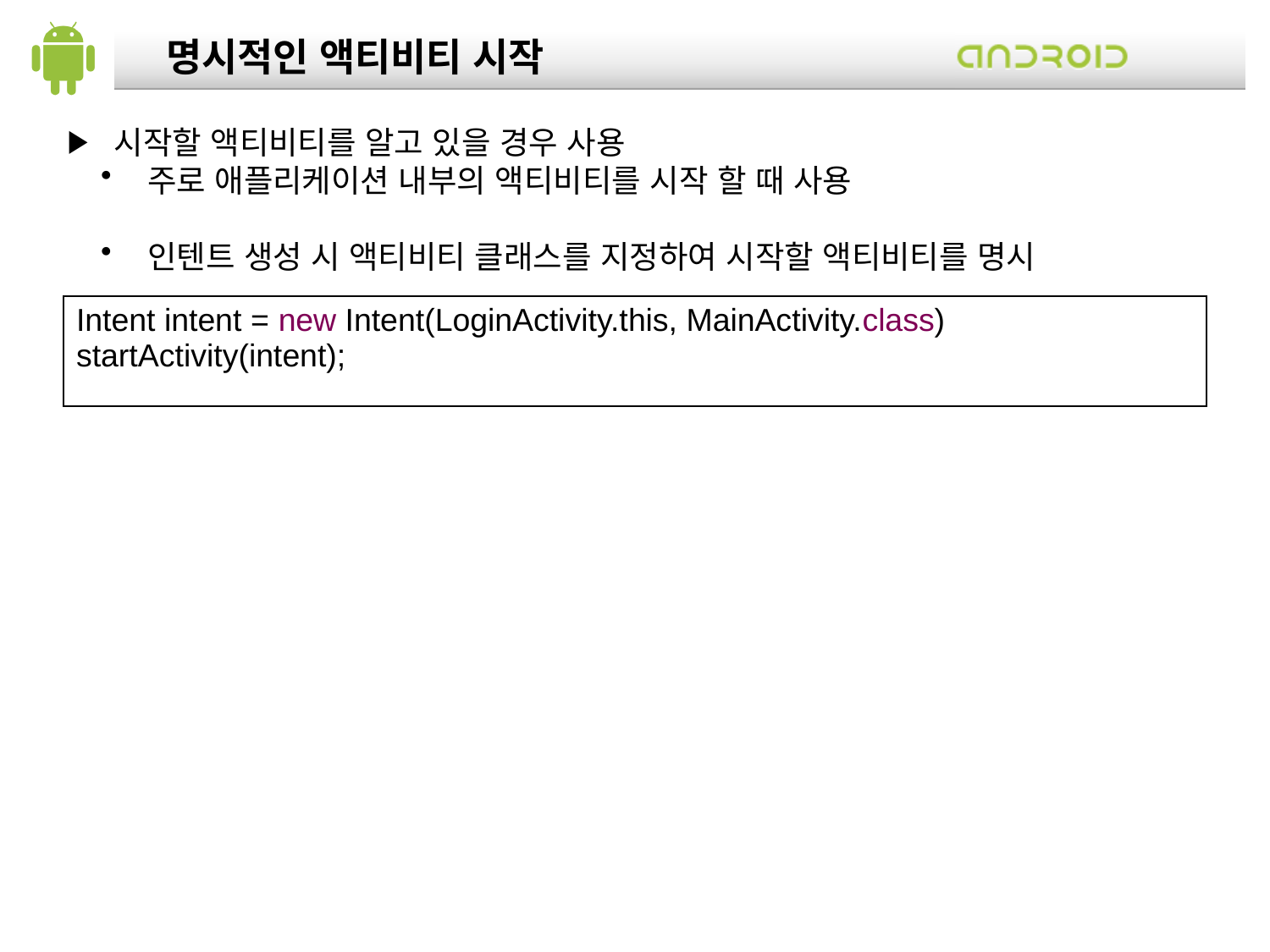

명시적인 액티비티 시작
 시작할 액티비티를 알고 있을 경우 사용
 주로 애플리케이션 내부의 액티비티를 시작 할 때 사용

 인텐트 생성 시 액티비티 클래스를 지정하여 시작할 액티비티를 명시

| Intent intent = new Intent(LoginActivity.this, MainActivity.class) startActivity(intent); |
| --- |